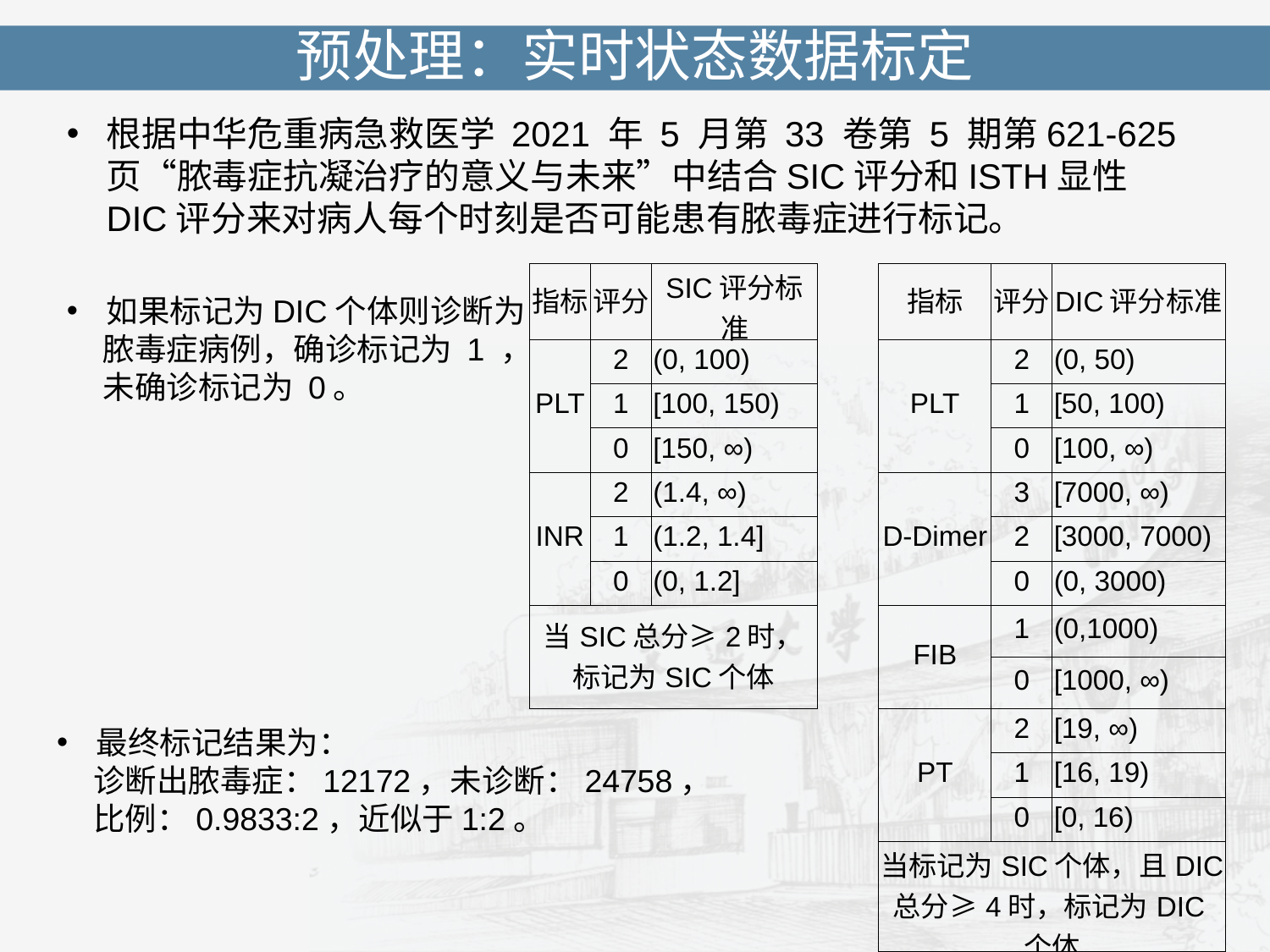

预处理：实时状态数据标定
根据中华危重病急救医学 2021 年 5 月第 33 卷第 5 期第621-625页“脓毒症抗凝治疗的意义与未来”中结合SIC评分和ISTH显性DIC评分来对病人每个时刻是否可能患有脓毒症进行标记。

| 指标 | 评分 | SIC评分标准 |  | 指标 | 评分 | DIC评分标准 |
| --- | --- | --- | --- | --- | --- | --- |
| PLT | 2 | (0, 100) |  | PLT | 2 | (0, 50) |
|  | 1 | [100, 150) |  |  | 1 | [50, 100) |
|  | 0 | [150, ∞) |  |  | 0 | [100, ∞) |
| INR | 2 | (1.4, ∞) |  | D-Dimer | 3 | [7000, ∞) |
|  | 1 | (1.2, 1.4] |  |  | 2 | [3000, 7000) |
|  | 0 | (0, 1.2] |  |  | 0 | (0, 3000) |
| 当SIC总分≥2时，标记为SIC个体 |  |  |  | FIB | 1 | (0,1000) |
|  |  |  |  |  | 0 | [1000, ∞) |
|  |  |  |  | PT | 2 | [19, ∞) |
|  |  |  |  |  | 1 | [16, 19) |
|  |  |  |  |  | 0 | [0, 16) |
|  |  |  |  | 当标记为SIC个体，且DIC总分≥4时，标记为DIC个体 |  |  |
|  |  |  |  |  |  |  |
如果标记为DIC个体则诊断为
    脓毒症病例，确诊标记为 1 ，
    未确诊标记为 0。
最终标记结果为：
    诊断出脓毒症：12172，未诊断：24758，
    比例：0.9833:2，近似于1:2。